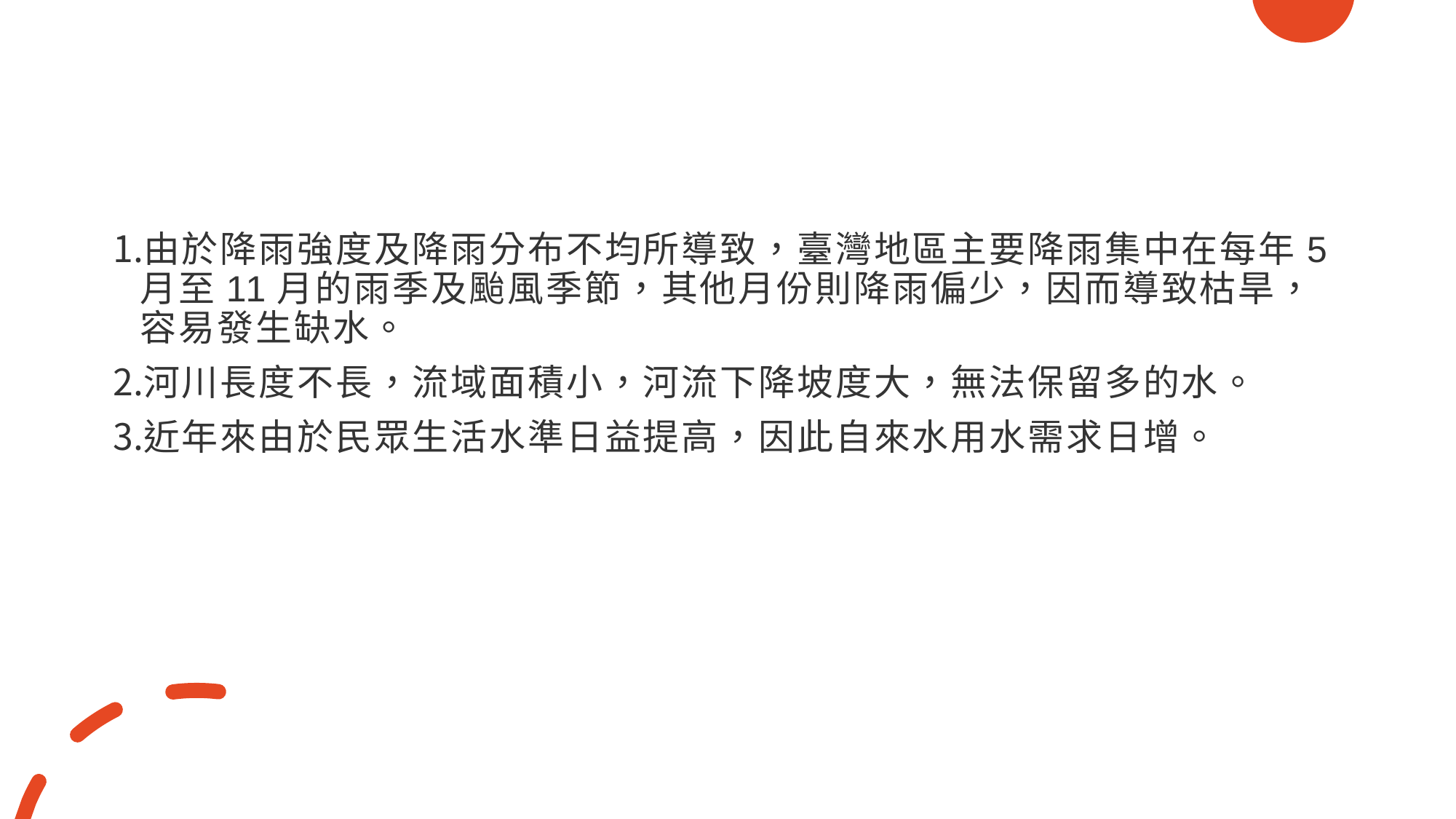

#
由於降雨強度及降雨分布不均所導致，臺灣地區主要降雨集中在每年5月至11月的雨季及颱風季節，其他月份則降雨偏少，因而導致枯旱，容易發生缺水。
河川長度不長，流域面積小，河流下降坡度大，無法保留多的水。
近年來由於民眾生活水準日益提高，因此自來水用水需求日增。